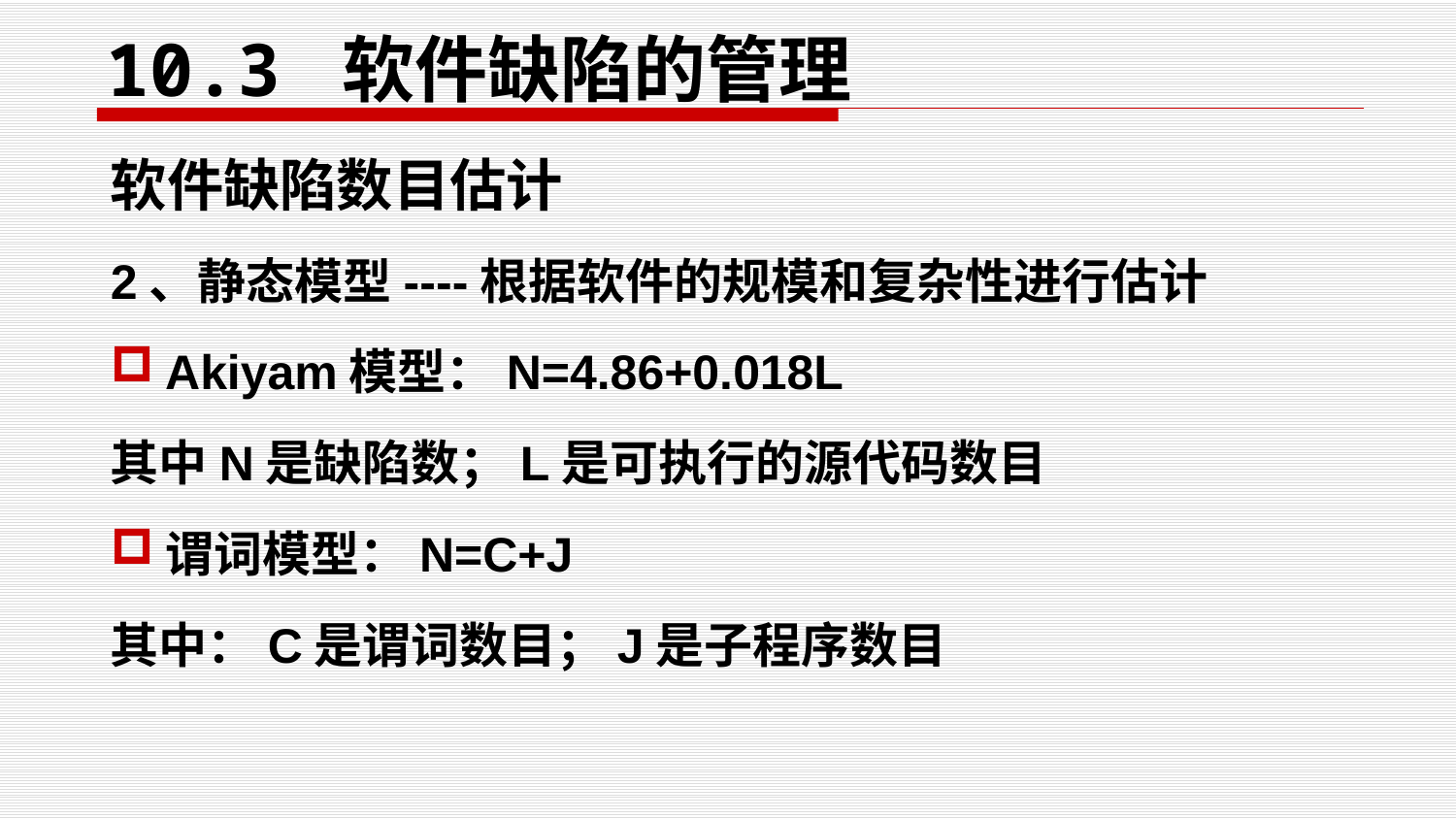

# 10.3 软件缺陷的管理
软件缺陷数目估计
2、静态模型----根据软件的规模和复杂性进行估计
Akiyam模型：N=4.86+0.018L
其中N是缺陷数；L是可执行的源代码数目
谓词模型：N=C+J
其中：C是谓词数目；J是子程序数目